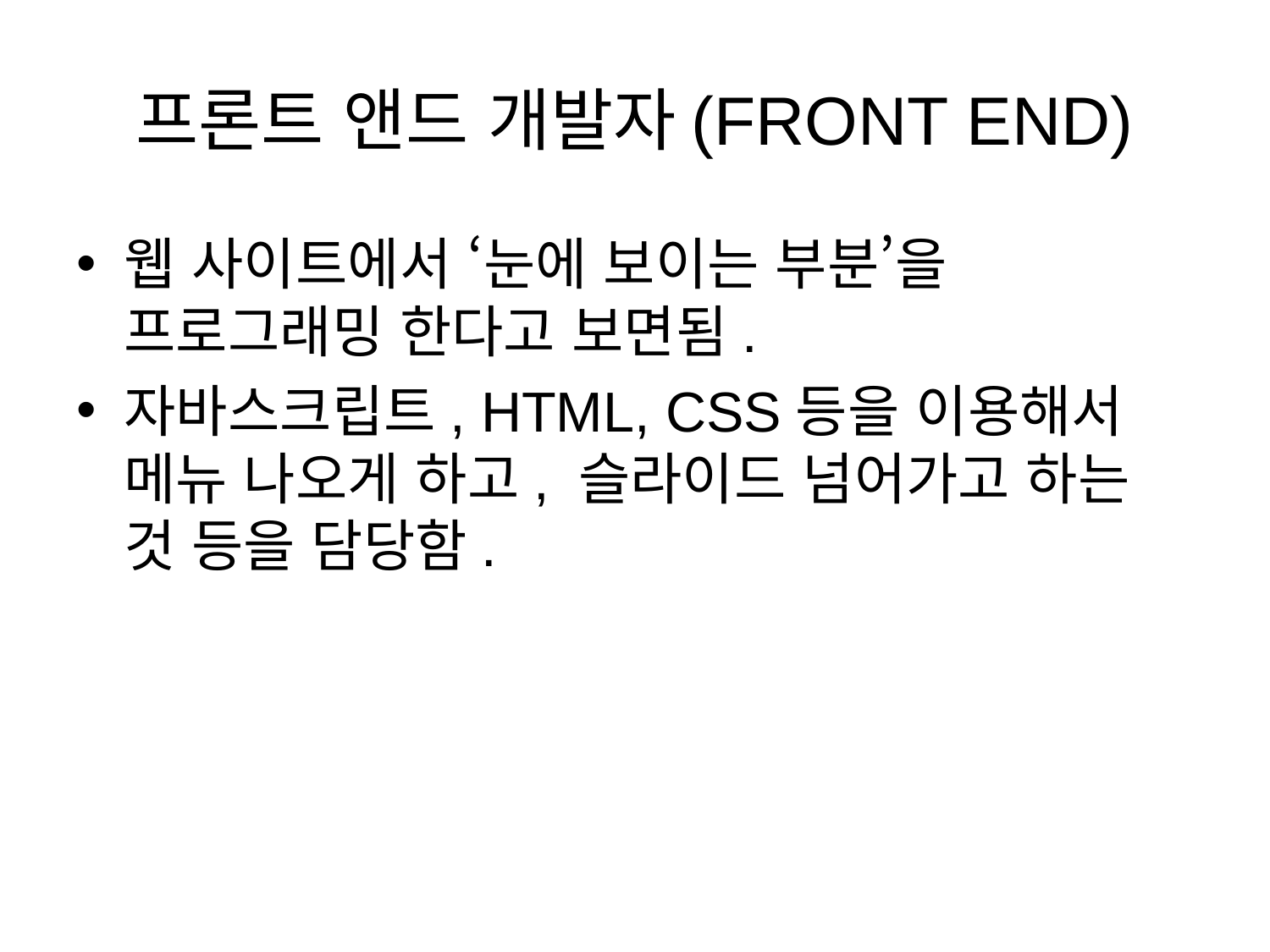

# 프론트 앤드 개발자(FRONT END)
웹 사이트에서 ‘눈에 보이는 부분’을 프로그래밍 한다고 보면됨.
자바스크립트, HTML, CSS등을 이용해서 메뉴 나오게 하고, 슬라이드 넘어가고 하는 것 등을 담당함.